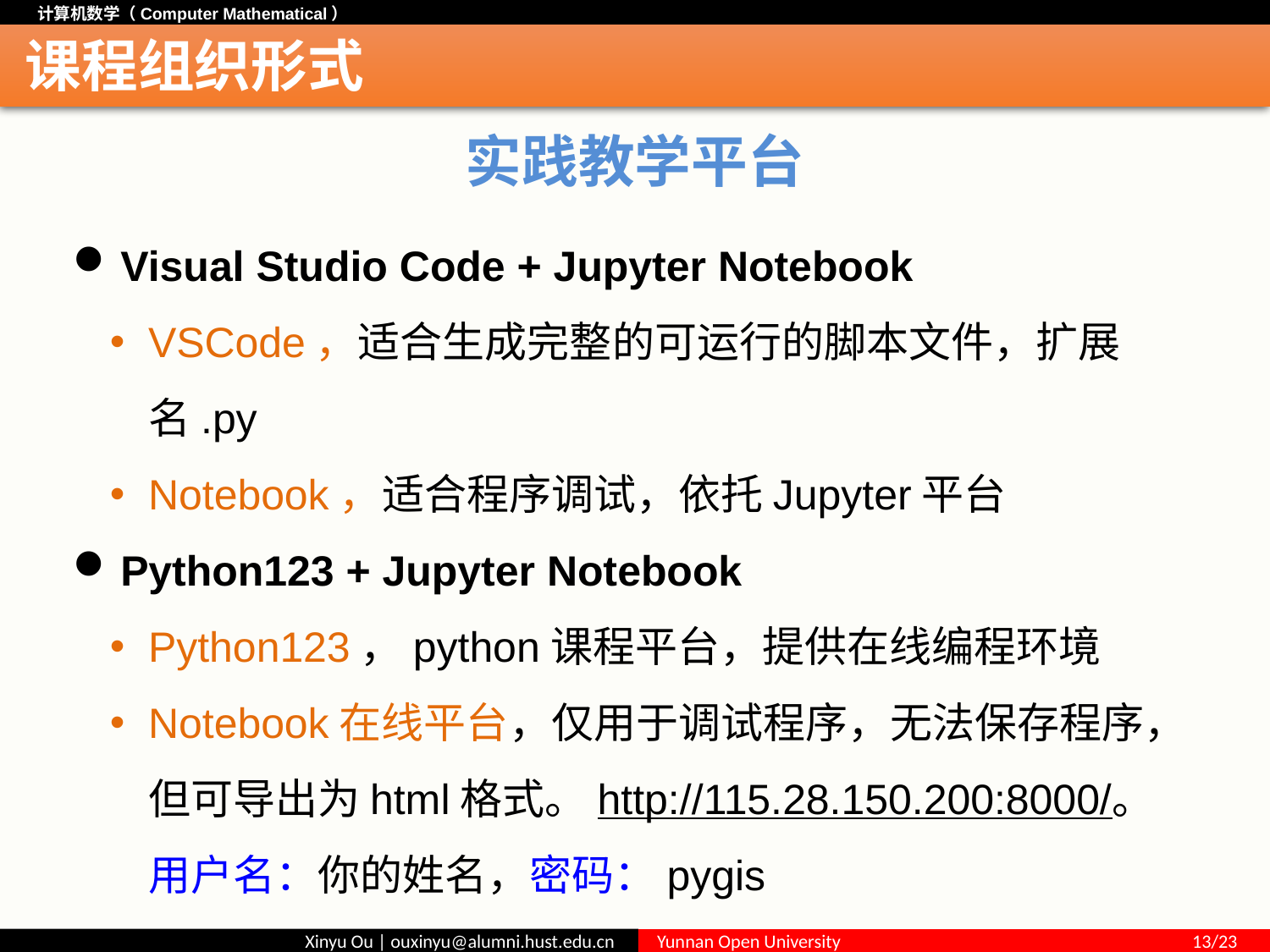

# 课程组织形式
实践教学平台
Visual Studio Code + Jupyter Notebook
VSCode，适合生成完整的可运行的脚本文件，扩展名.py
Notebook，适合程序调试，依托Jupyter平台
Python123 + Jupyter Notebook
Python123，python课程平台，提供在线编程环境
Notebook在线平台，仅用于调试程序，无法保存程序，但可导出为html格式。http://115.28.150.200:8000/。
   用户名：你的姓名，密码：pygis